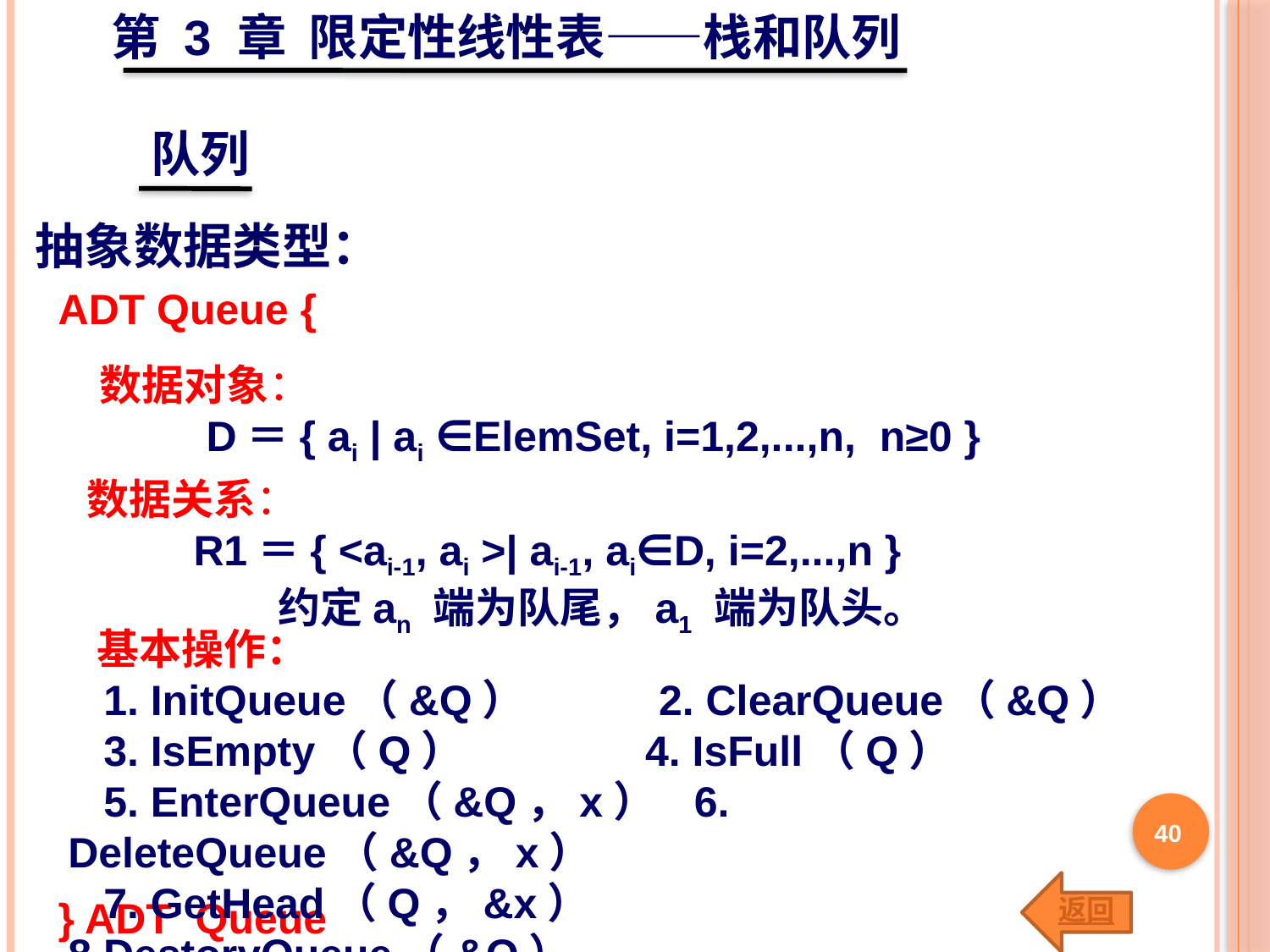

第 3 章  限定性线性表——栈和队列
队列
抽象数据类型：
ADT Queue {

} ADT  Queue
数据对象：
         D＝{ ai | ai ∈ElemSet, i=1,2,...,n,  n≥0 }
数据关系：
         R1＝{ <ai-1, ai >| ai-1, ai∈D, i=2,...,n }
                   约定an 端为队尾，a1 端为队头。
  基本操作：
   1. InitQueue（&Q）             2. ClearQueue（&Q）
   3. IsEmpty（Q）                  4. IsFull（Q）
   5. EnterQueue（&Q，x）   6. DeleteQueue（&Q，x）
   7. GetHead（Q，&x）         8.DestoryQueue（&Q）
40
返回